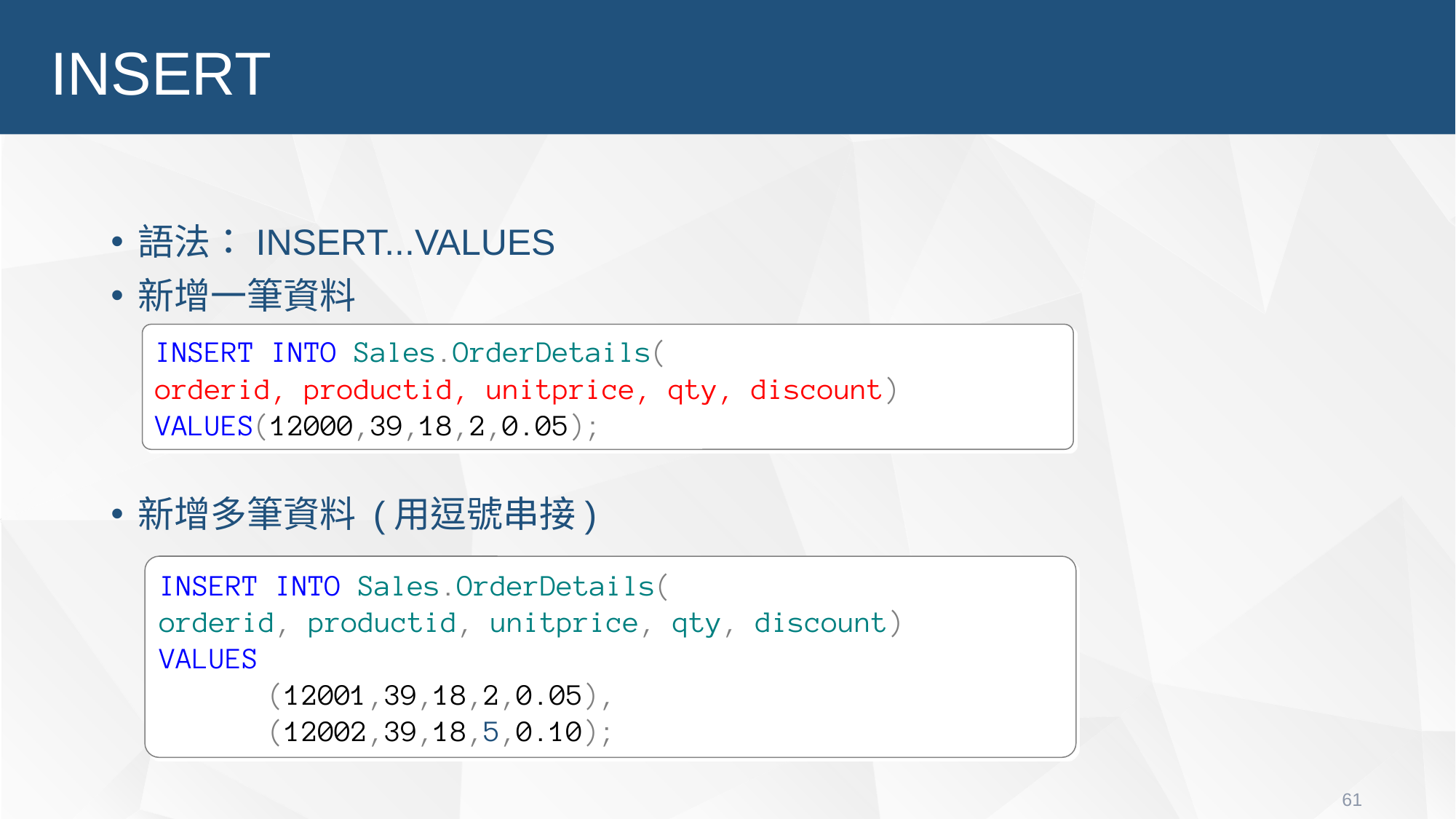

INSERT
語法：INSERT...VALUES
新增一筆資料

新增多筆資料 (用逗號串接)
INSERT INTO Sales.OrderDetails(
orderid, productid, unitprice, qty, discount)
VALUES(12000,39,18,2,0.05);
INSERT INTO Sales.OrderDetails(
orderid, productid, unitprice, qty, discount)
VALUES
	(12001,39,18,2,0.05),
	(12002,39,18,5,0.10);